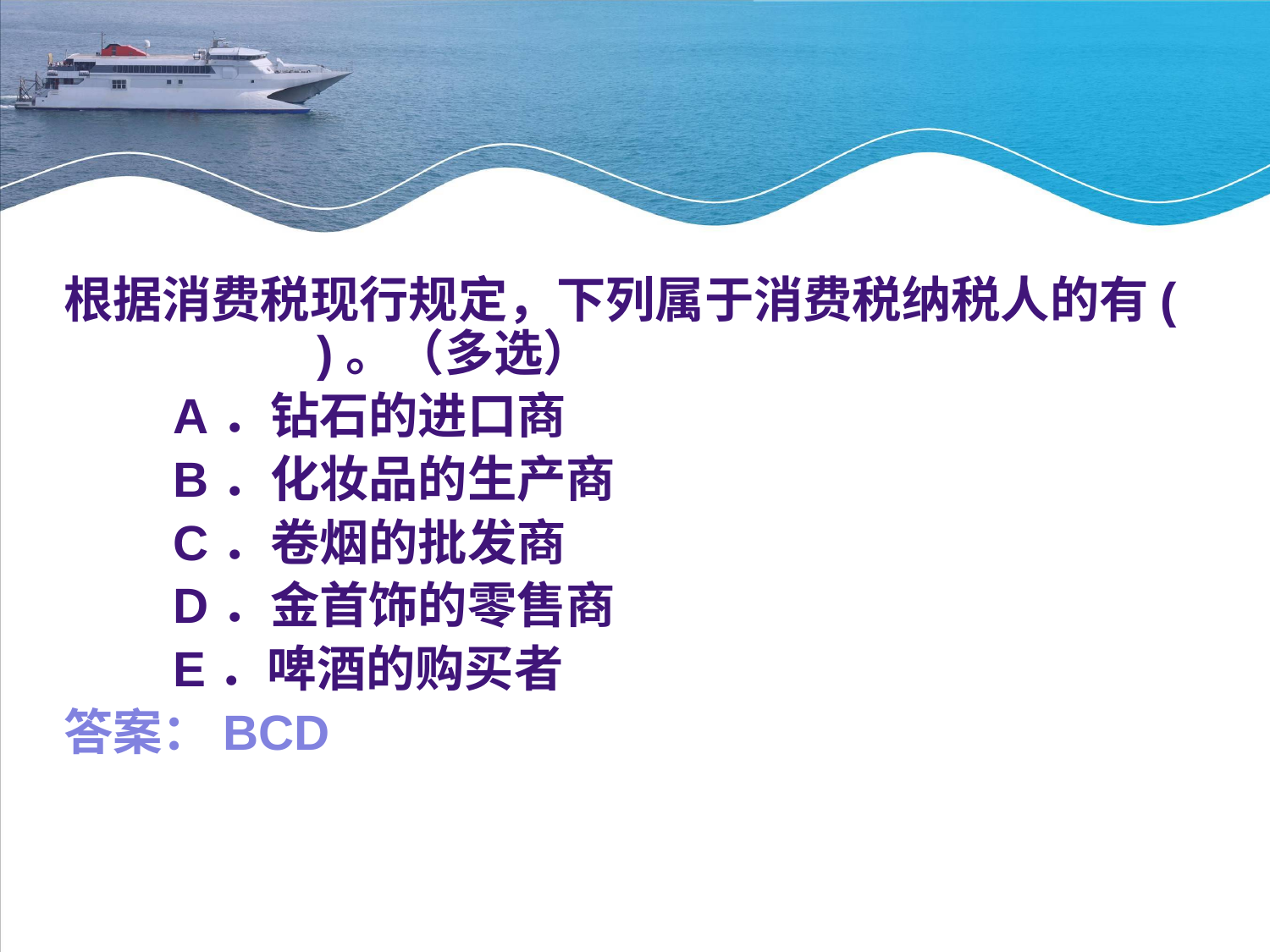

根据消费税现行规定，下列属于消费税纳税人的有(                  )。（多选）
        A．钻石的进口商
        B．化妆品的生产商
        C．卷烟的批发商
        D．金首饰的零售商
        E．啤酒的购买者
答案：BCD